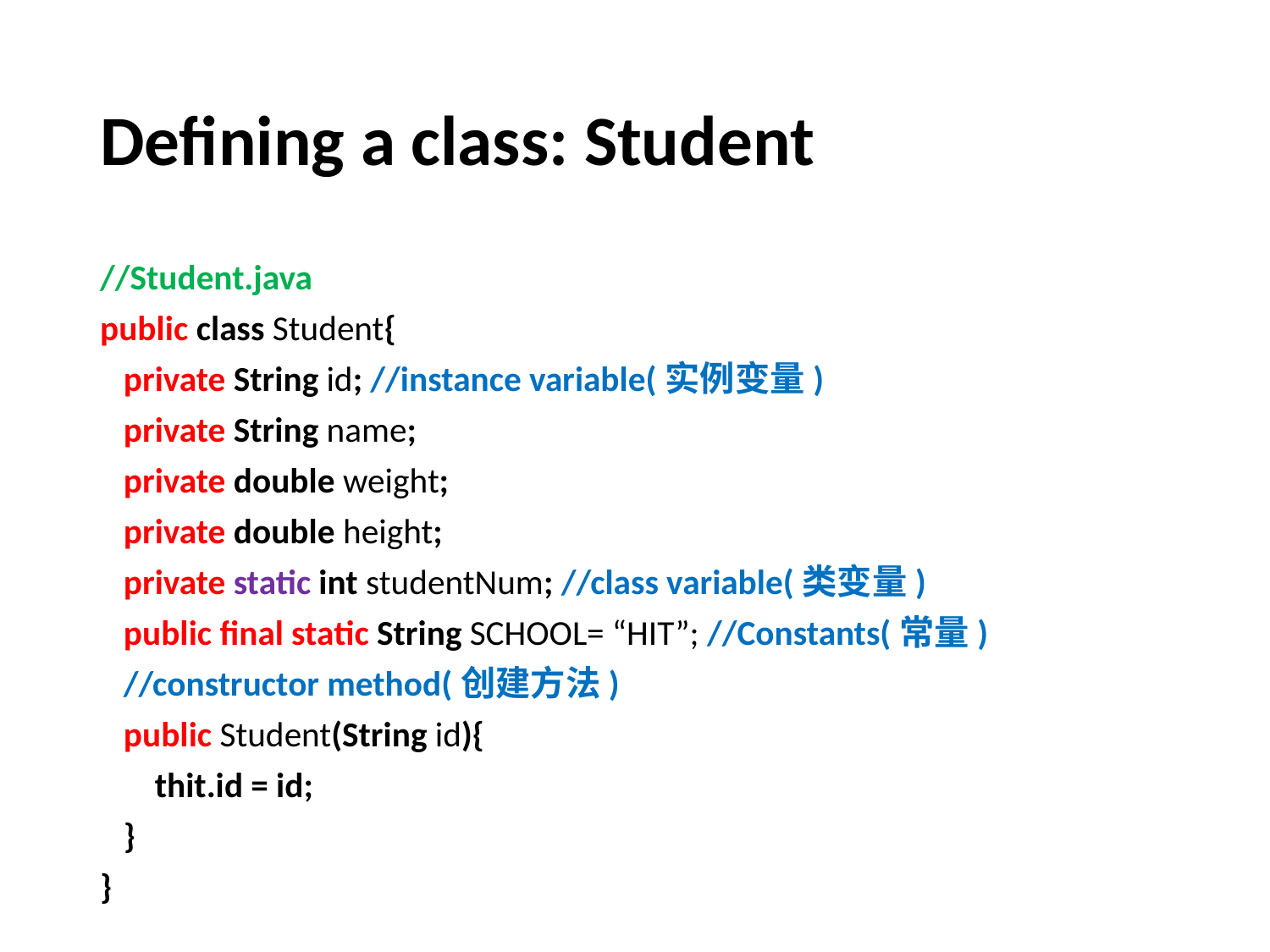

# Defining a class: Student
//Student.java
public class Student{
   private String id; //instance variable(实例变量)
   private String name;
   private double weight;
   private double height;
   private static int studentNum; //class variable(类变量)
   public final static String SCHOOL= “HIT”; //Constants(常量)
   //constructor method(创建方法)
   public Student(String id){
       thit.id = id;
   }
}